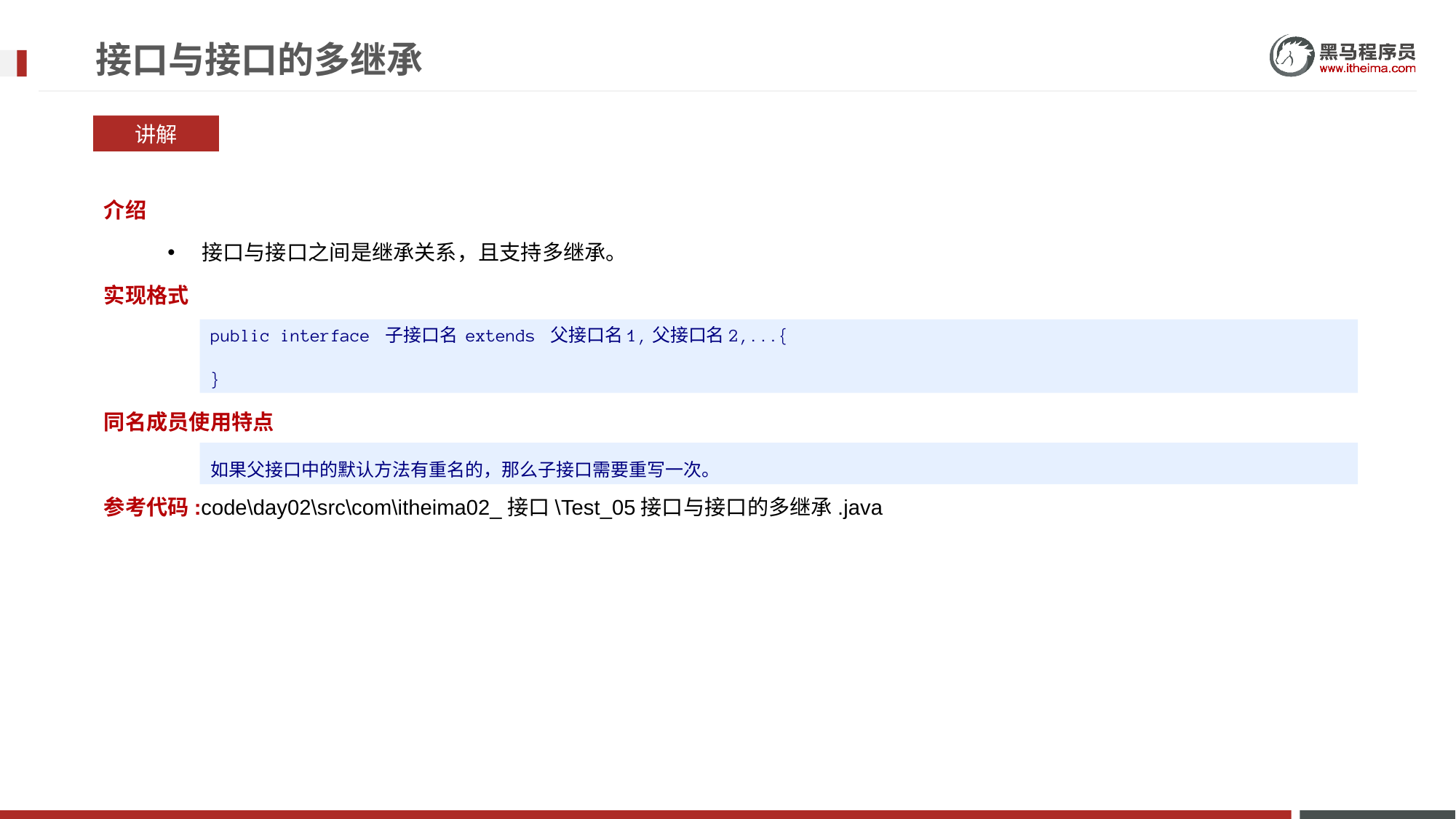

# 接口与接口的多继承
讲解
介绍
接口与接口之间是继承关系，且支持多继承。
实现格式

同名成员使用特点

参考代码:code\day02\src\com\itheima02_接口\Test_05接口与接口的多继承.java
public interface 子接口名 extends 父接口名1,父接口名2,...{

}
如果父接口中的默认方法有重名的，那么子接口需要重写一次。